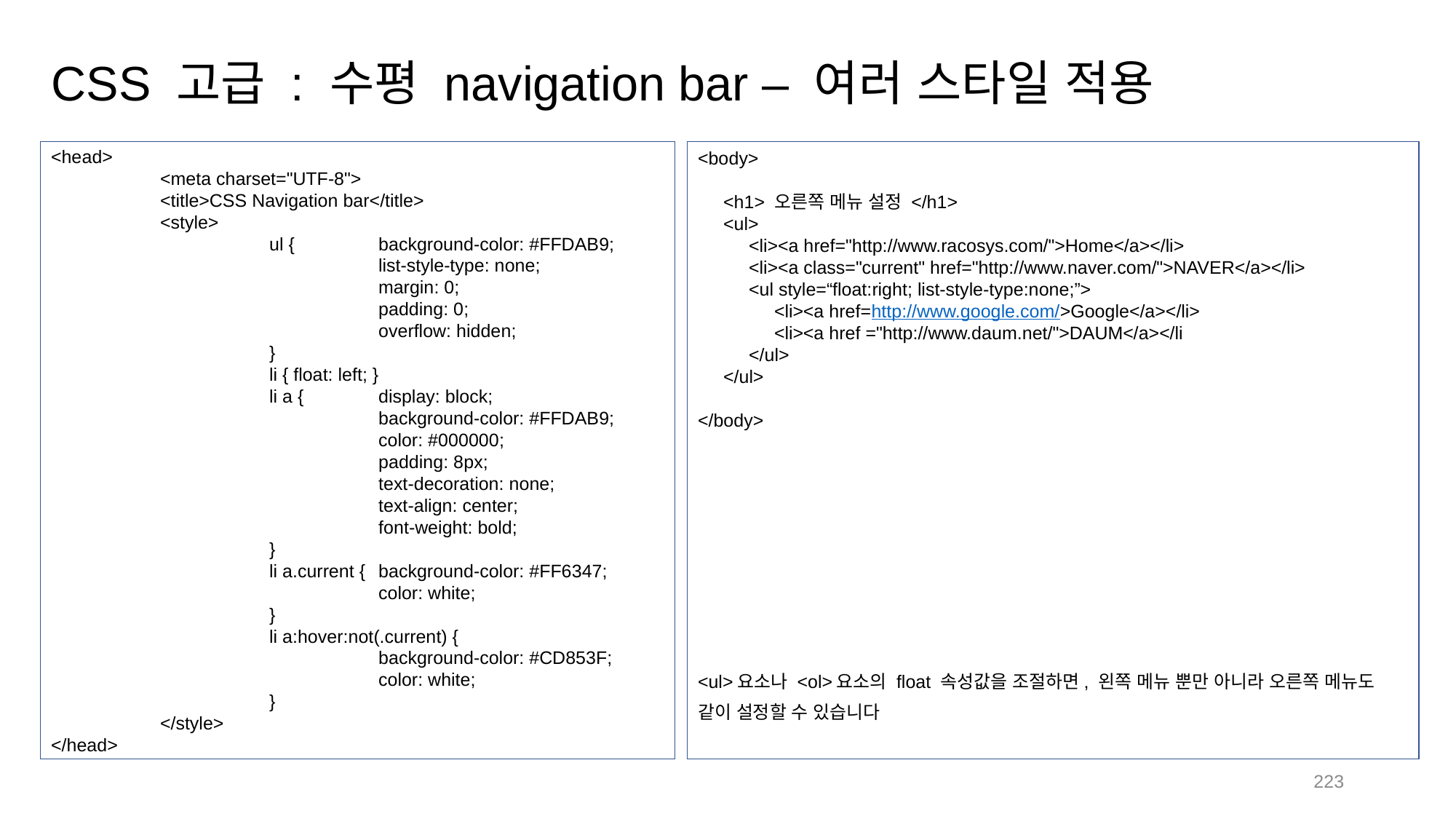

# CSS 고급 : 수평 navigation bar – 여러 스타일 적용
<head>
	<meta charset="UTF-8">
	<title>CSS Navigation bar</title>
	<style>
		ul {	background-color: #FFDAB9;
			list-style-type: none;
			margin: 0;
			padding: 0;
			overflow: hidden;
		}
		li { float: left; }
		li a {	display: block;
			background-color: #FFDAB9;
			color: #000000;
			padding: 8px;
			text-decoration: none;
			text-align: center;
			font-weight: bold;
		}
		li a.current {	background-color: #FF6347;
			color: white;
		}
		li a:hover:not(.current) {
			background-color: #CD853F;
			color: white;
		}
	</style>
</head>
<body>

     <h1> 오른쪽 메뉴 설정 </h1>
     <ul>
          <li><a href="http://www.racosys.com/">Home</a></li>
          <li><a class="current" href="http://www.naver.com/">NAVER</a></li>
          <ul style=“float:right; list-style-type:none;”>
               <li><a href=http://www.google.com/>Google</a></li>
               <li><a href ="http://www.daum.net/">DAUM</a></li
          </ul>
     </ul>

</body>

<ul>요소나 <ol>요소의 float 속성값을 조절하면, 왼쪽 메뉴 뿐만 아니라 오른쪽 메뉴도 같이 설정할 수 있습니다.
223